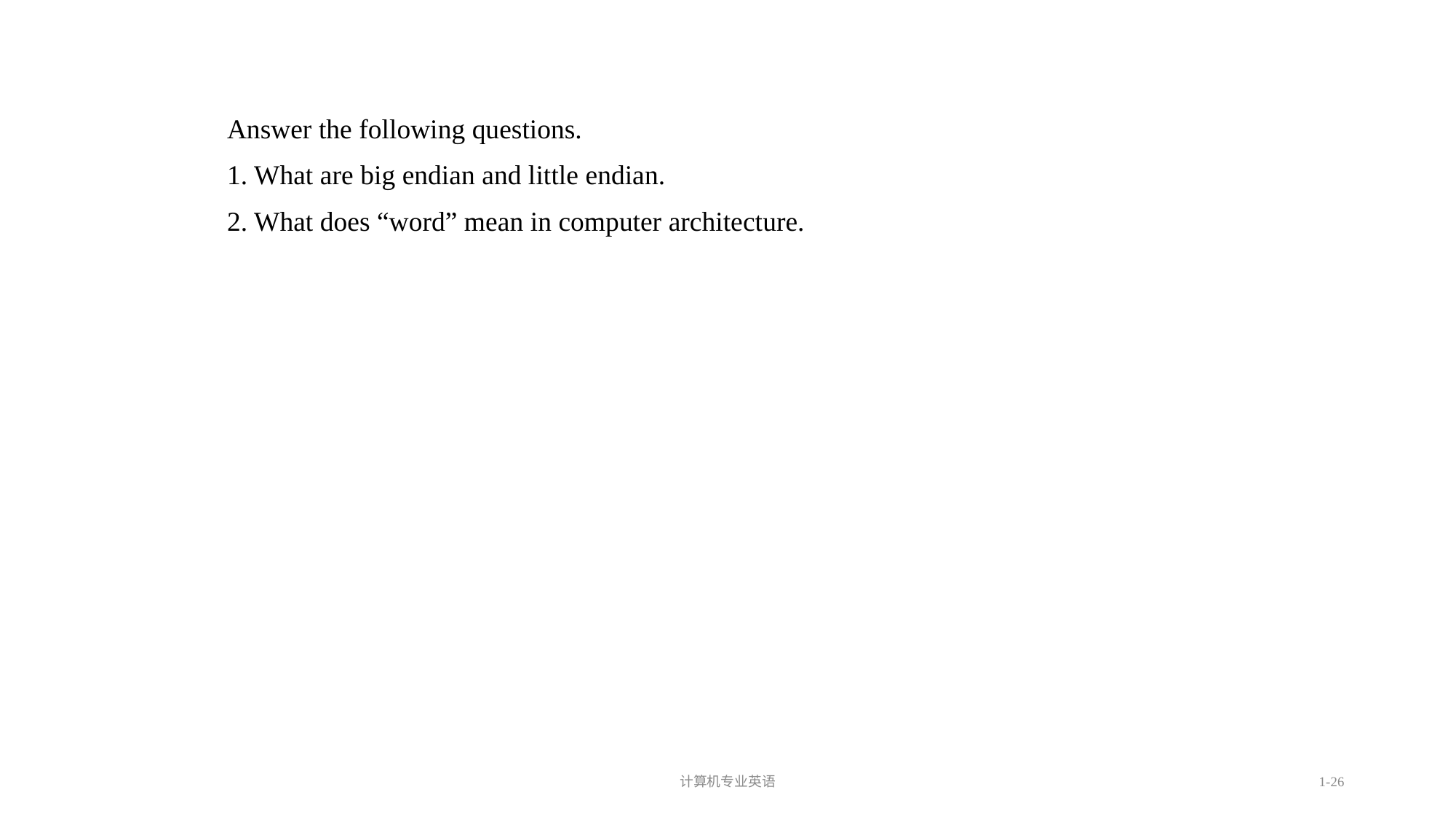

计算机专业英语
1-26
Answer the following questions.
1. What are big endian and little endian.
2. What does “word” mean in computer architecture.